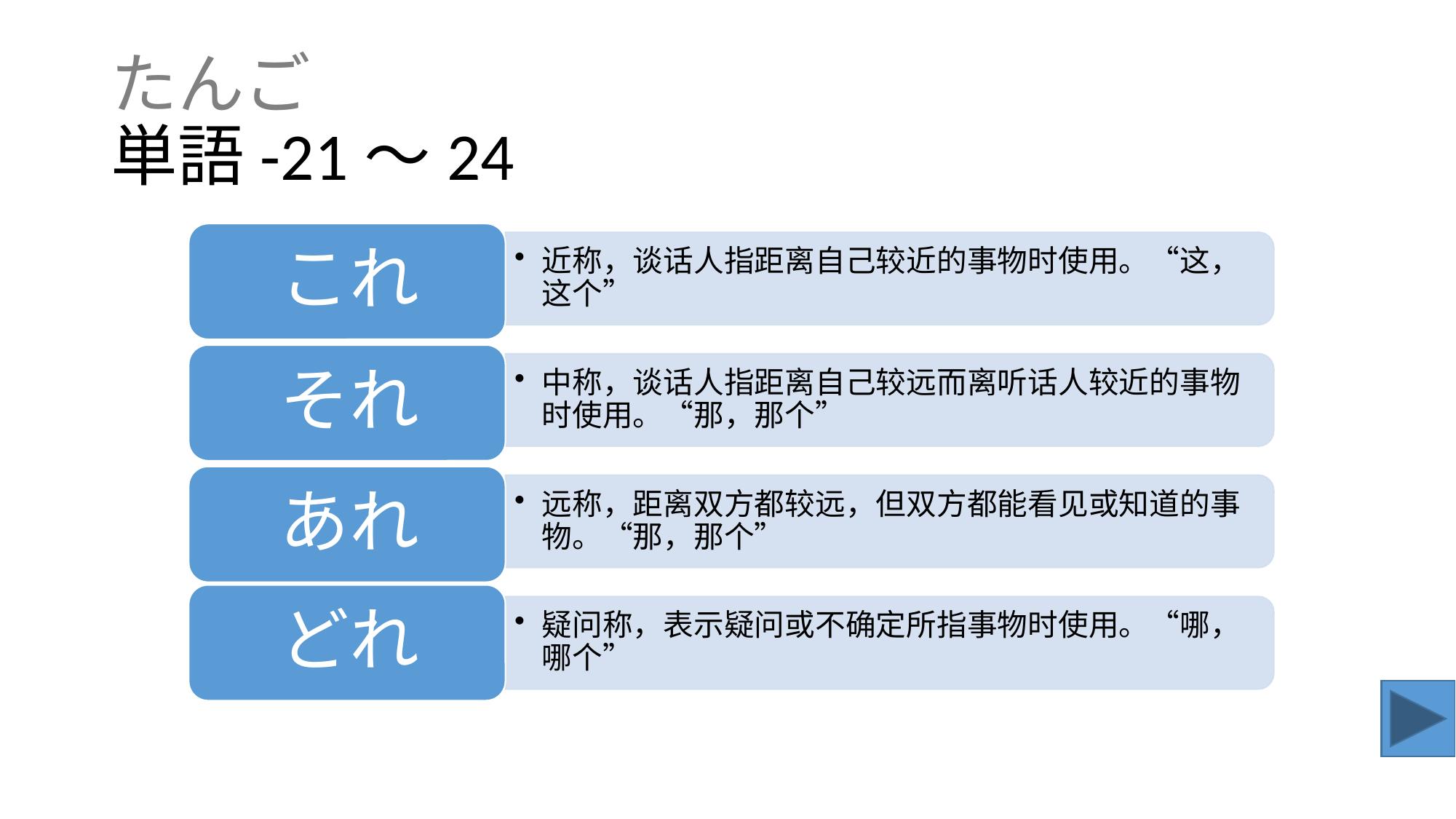

# たんご 単語-21～24
近称，谈话人指距离自己较近的事物时使用。“这，这个”
これ
中称，谈话人指距离自己较远而离听话人较近的事物时使用。“那，那个”
それ
远称，距离双方都较远，但双方都能看见或知道的事物。“那，那个”
あれ
疑问称，表示疑问或不确定所指事物时使用。“哪，哪个”
どれ